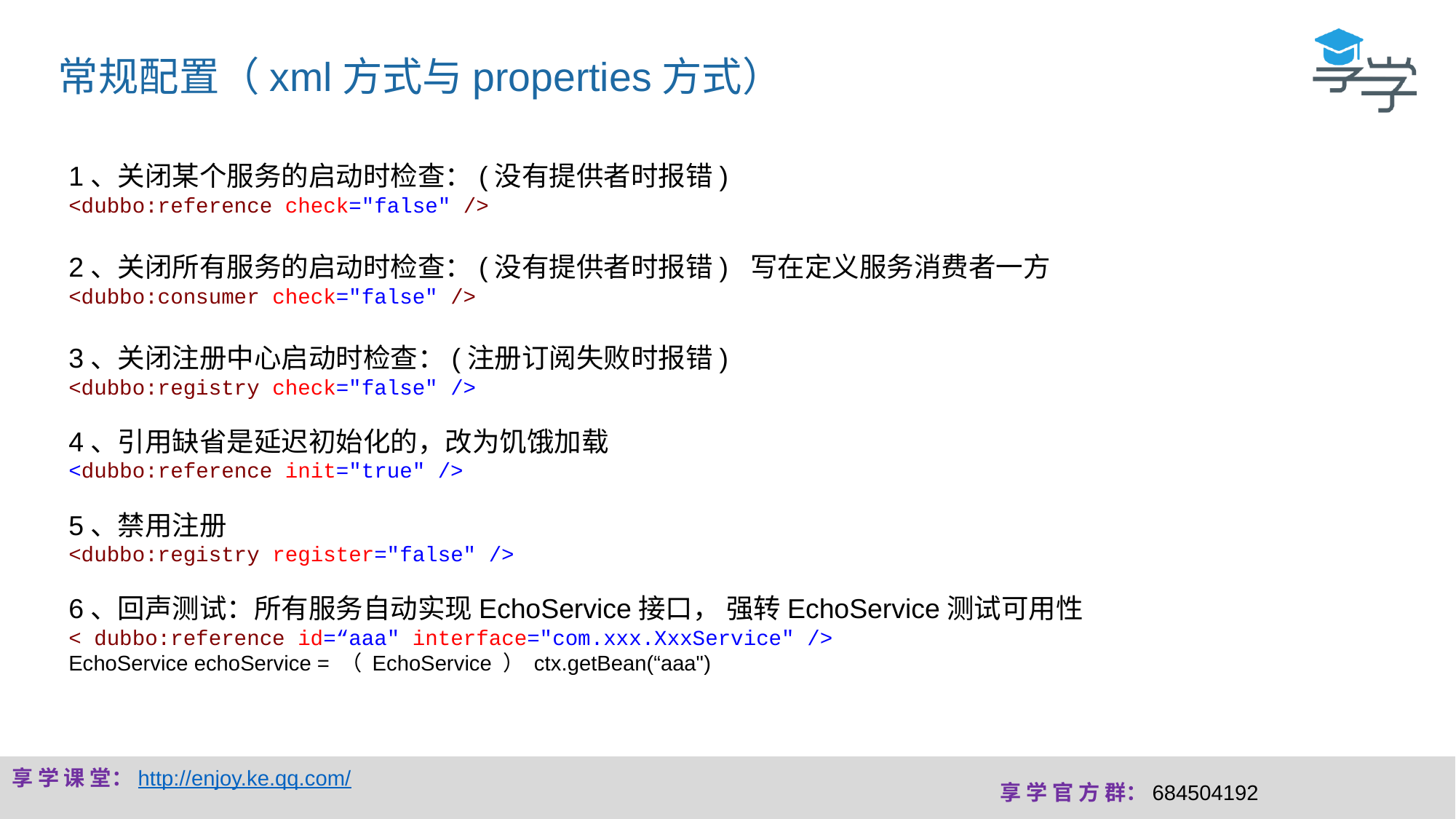

常规配置（xml方式与properties方式）
1、关闭某个服务的启动时检查：(没有提供者时报错)
<dubbo:reference check="false" />

2、关闭所有服务的启动时检查：(没有提供者时报错)  写在定义服务消费者一方
<dubbo:consumer check="false" />

3、关闭注册中心启动时检查：(注册订阅失败时报错)
<dubbo:registry check="false" />

4、引用缺省是延迟初始化的，改为饥饿加载
<dubbo:reference init="true" />

5、禁用注册
<dubbo:registry register="false" />

6、回声测试：所有服务自动实现EchoService接口， 强转EchoService测试可用性
< dubbo:reference id=“aaa" interface="com.xxx.XxxService" />
EchoService echoService = （ EchoService ） ctx.getBean(“aaa")